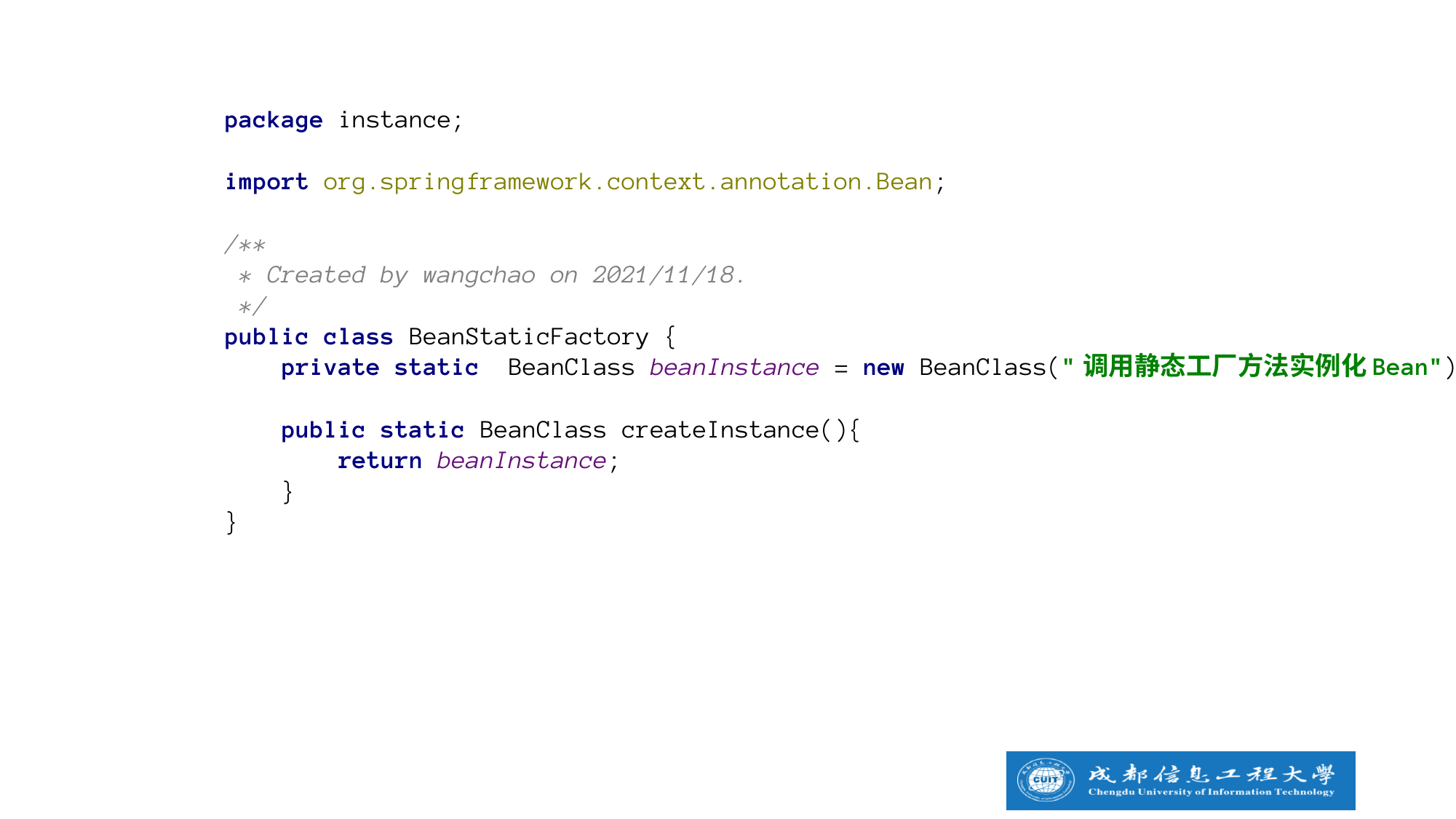

package instance;
import org.springframework.context.annotation.Bean;
/**
 * Created by wangchao on 2021/11/18.
 */
public class BeanStaticFactory {
    private static  BeanClass beanInstance = new BeanClass("调用静态工厂方法实例化Bean");
    public static BeanClass createInstance(){
        return beanInstance;
    }
}